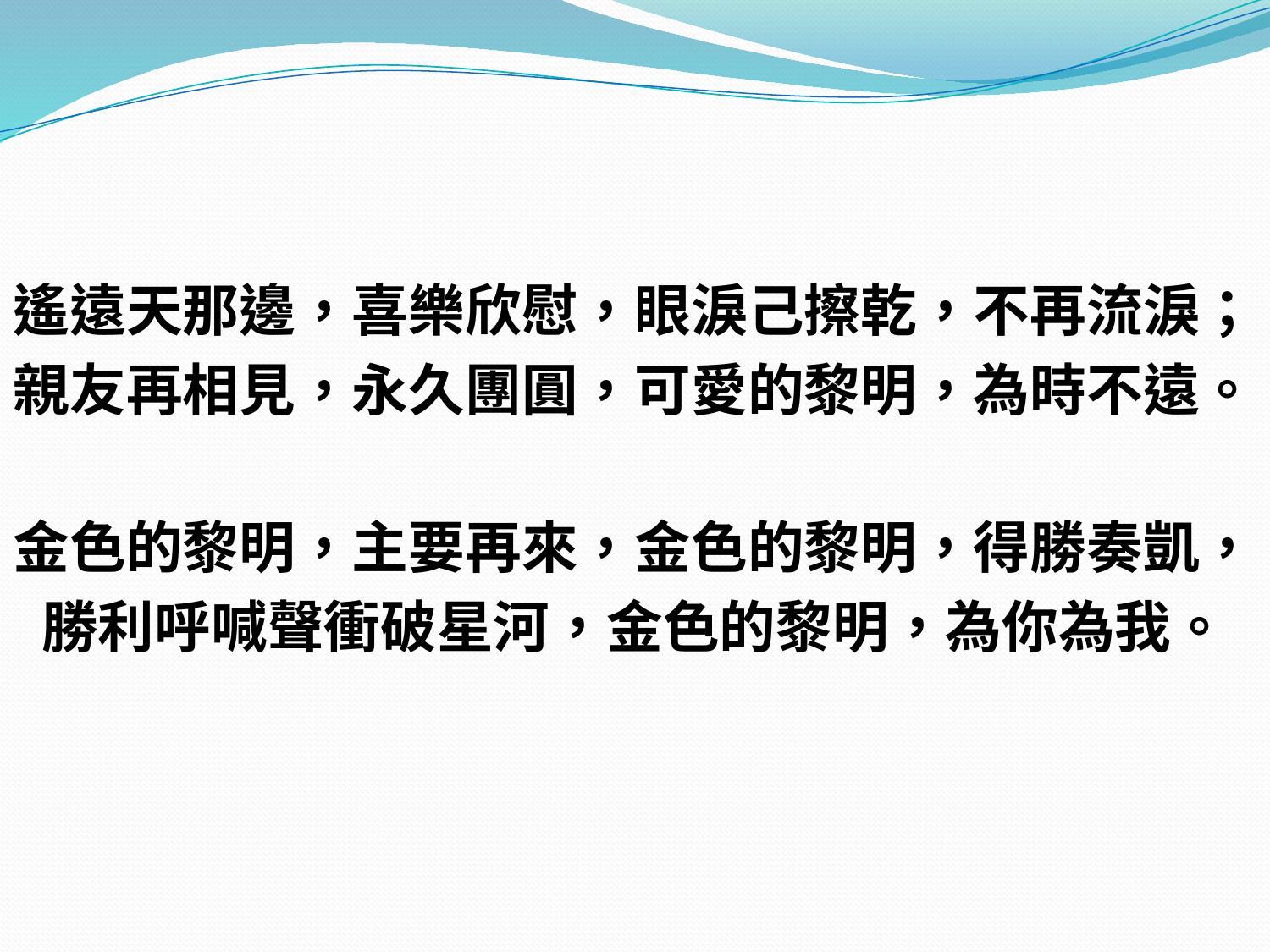

#
遙遠天那邊，喜樂欣慰，眼淚己擦乾，不再流淚；
親友再相見，永久團圓，可愛的黎明，為時不遠。

金色的黎明，主要再來，金色的黎明，得勝奏凱，
勝利呼喊聲衝破星河，金色的黎明，為你為我。